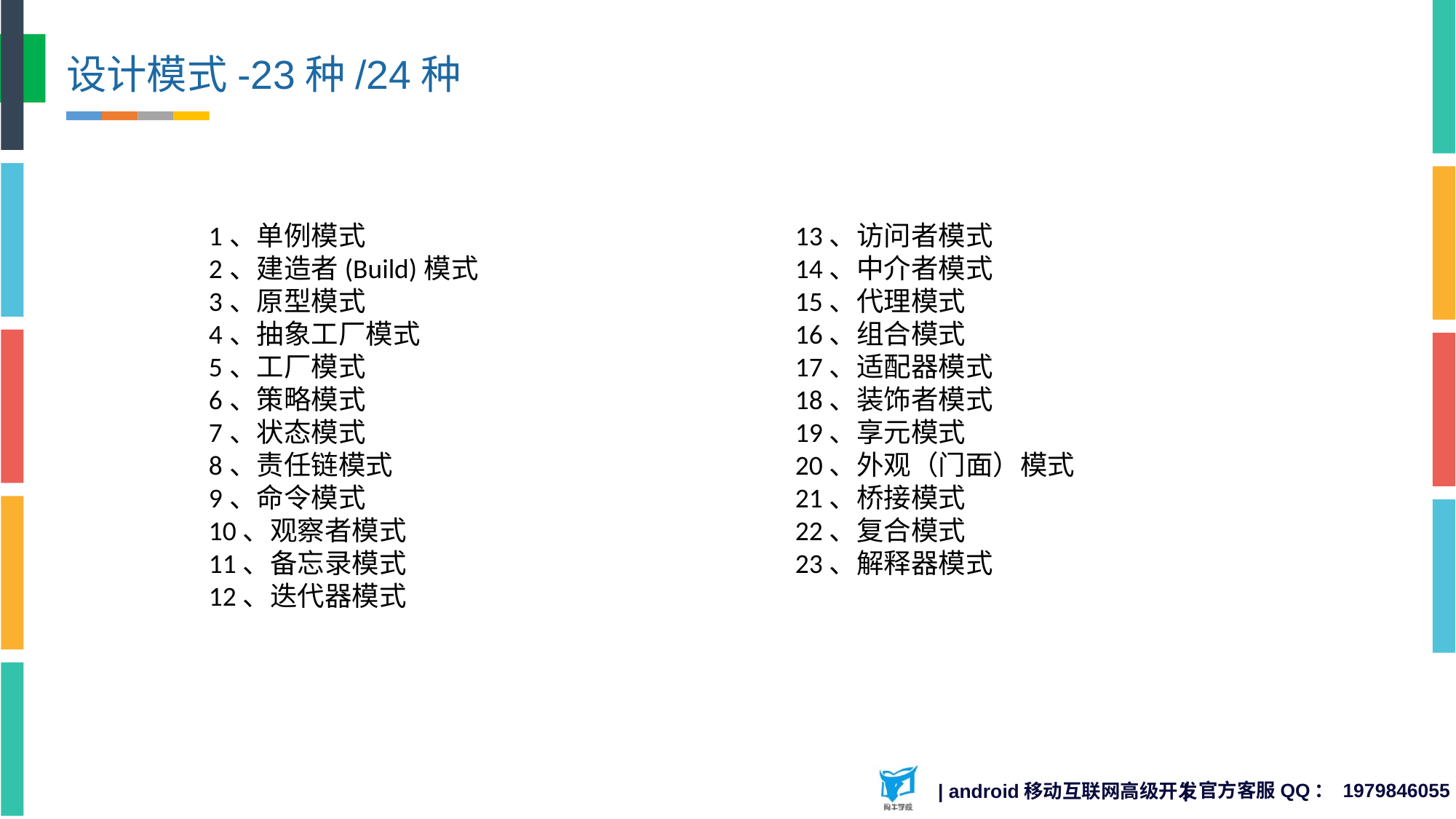

设计模式-23种/24种

1、单例模式
2、建造者(Build)模式
3、原型模式
4、抽象工厂模式
5、工厂模式
6、策略模式
7、状态模式
8、责任链模式
9、命令模式
10、观察者模式
11、备忘录模式
12、迭代器模式

13、访问者模式
14、中介者模式
15、代理模式
16、组合模式
17、适配器模式
18、装饰者模式
19、享元模式
20、外观（门面）模式
21、桥接模式
22、复合模式
23、解释器模式